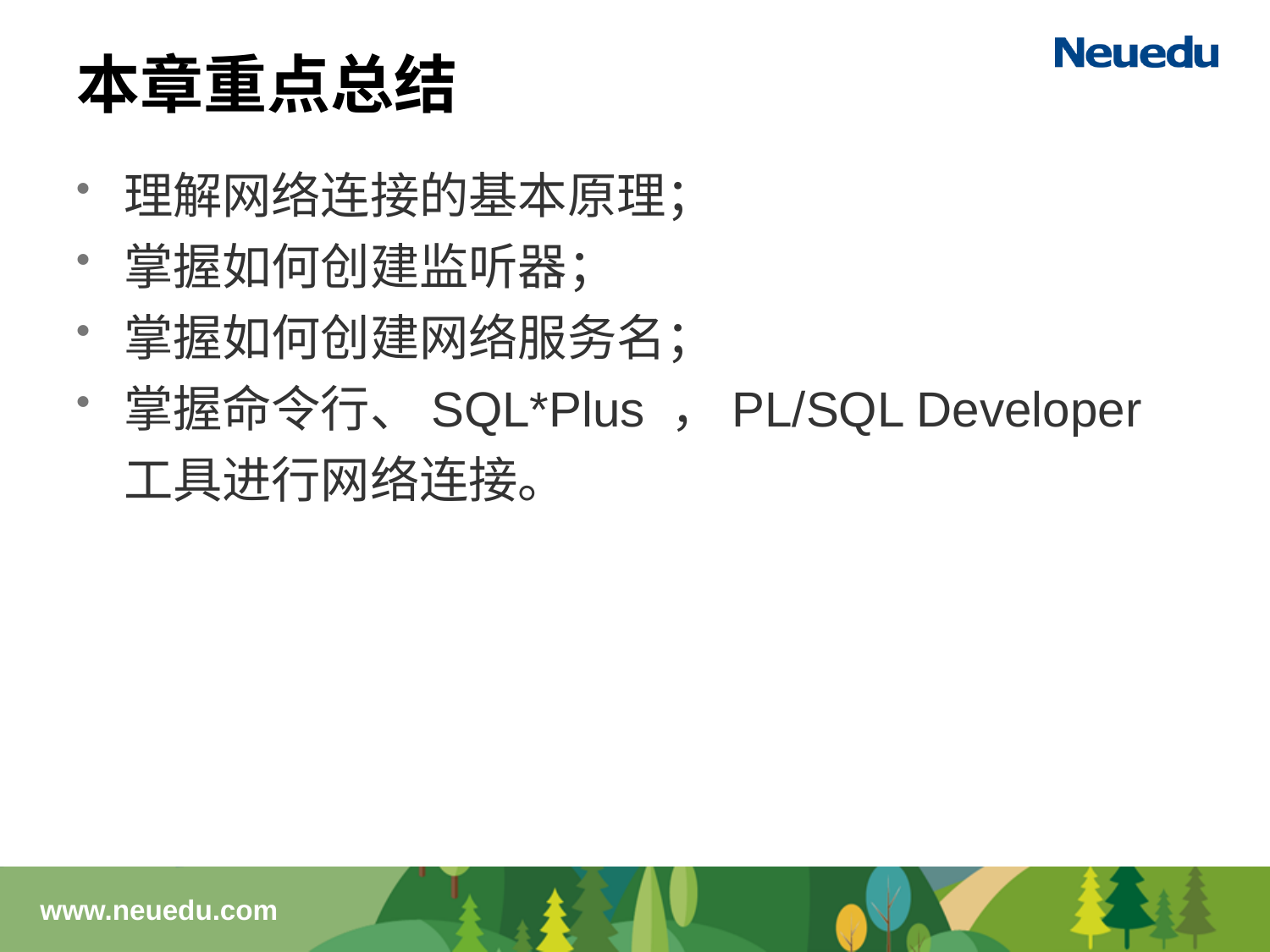

# 本章重点总结
理解网络连接的基本原理；
掌握如何创建监听器；
掌握如何创建网络服务名；
掌握命令行、SQL*Plus ，PL/SQL Developer工具进行网络连接。